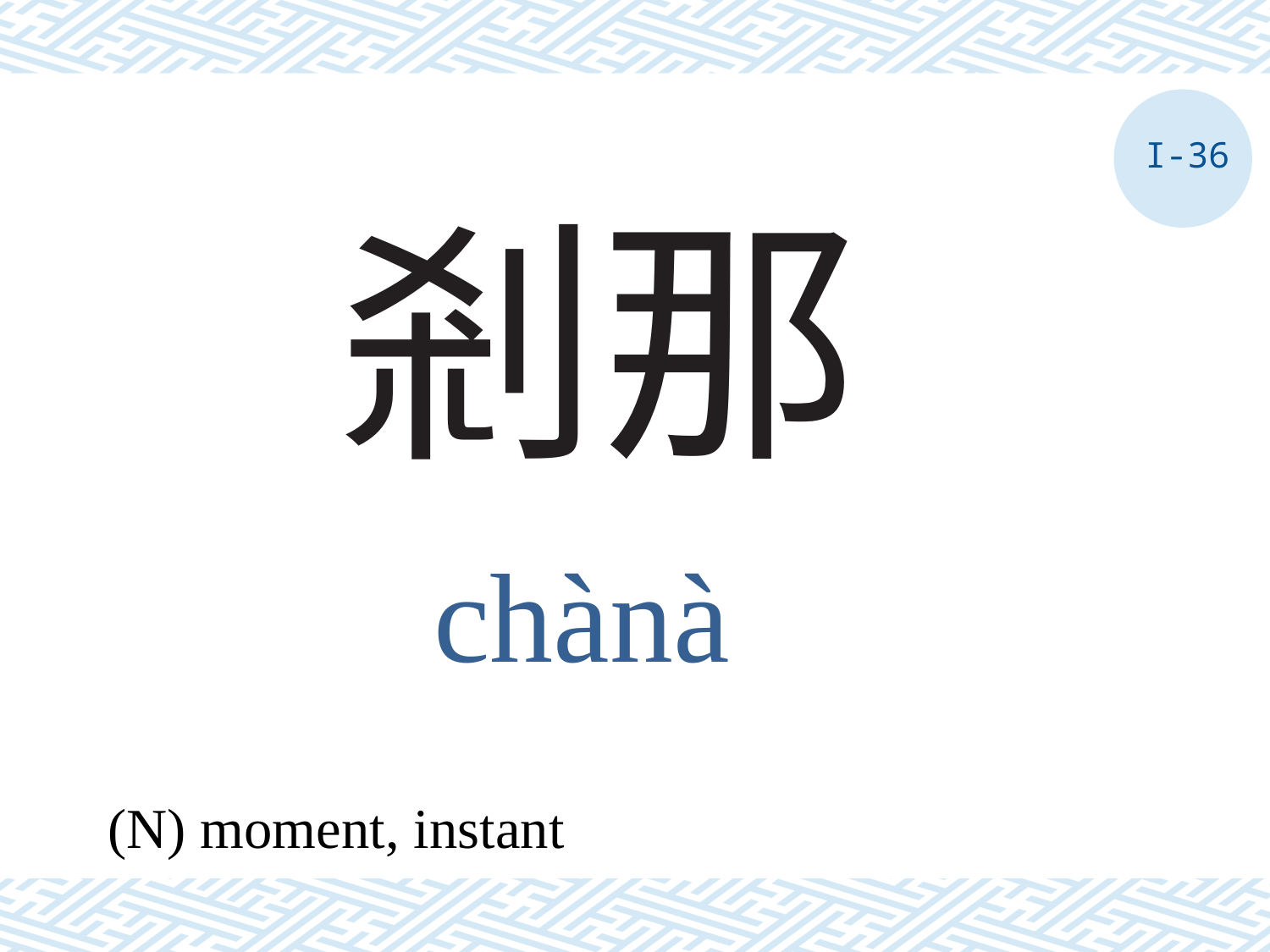

I-36

# 剎那
chànà
(N) moment, instant